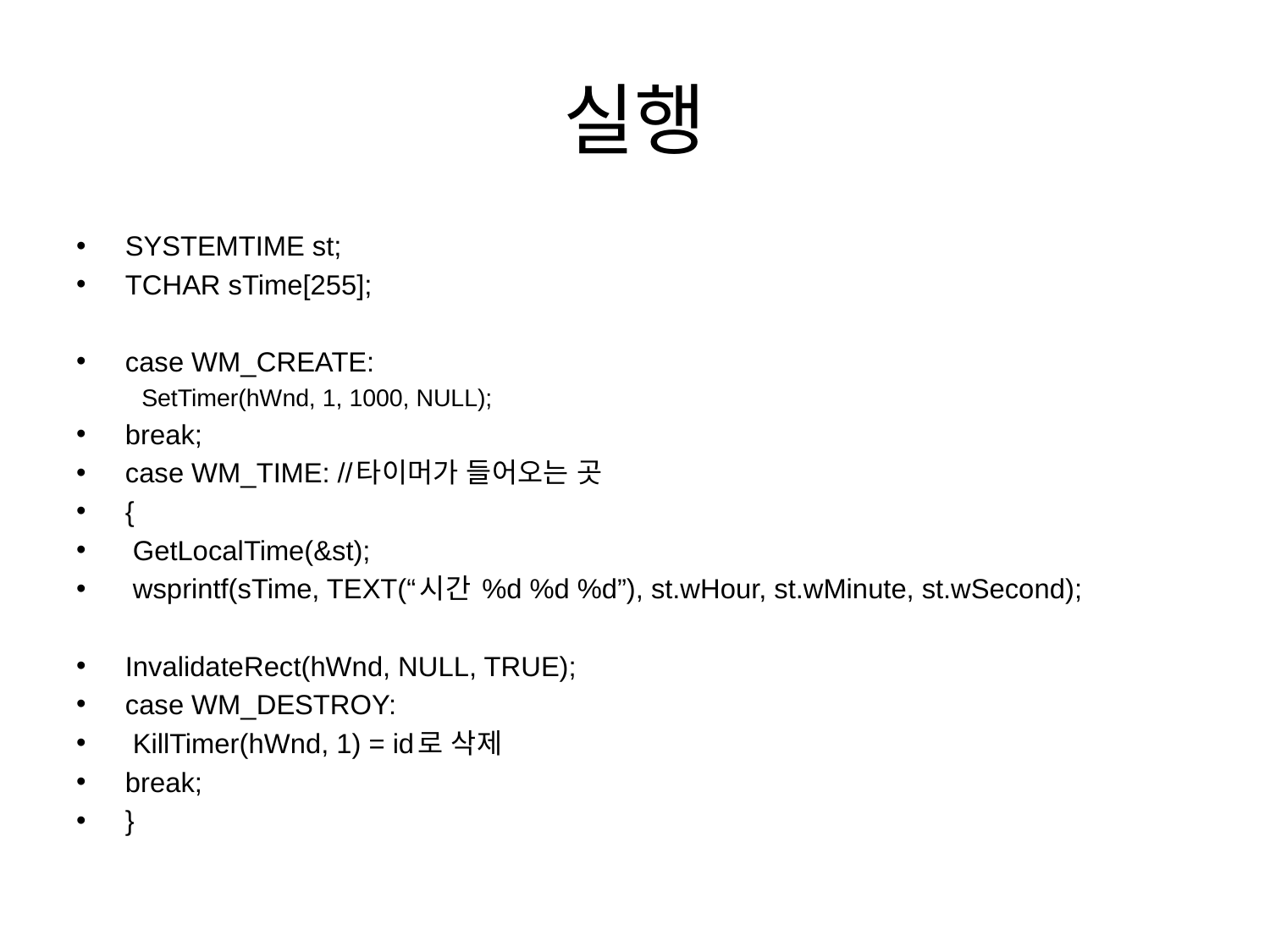

# 실행
SYSTEMTIME st;
TCHAR sTime[255];

case WM_CREATE:
SetTimer(hWnd, 1, 1000, NULL);
break;
case WM_TIME: //타이머가 들어오는 곳
{
 GetLocalTime(&st);
 wsprintf(sTime, TEXT(“시간 %d %d %d”), st.wHour, st.wMinute, st.wSecond);

InvalidateRect(hWnd, NULL, TRUE);
case WM_DESTROY:
 KillTimer(hWnd, 1) = id로 삭제
break;
}